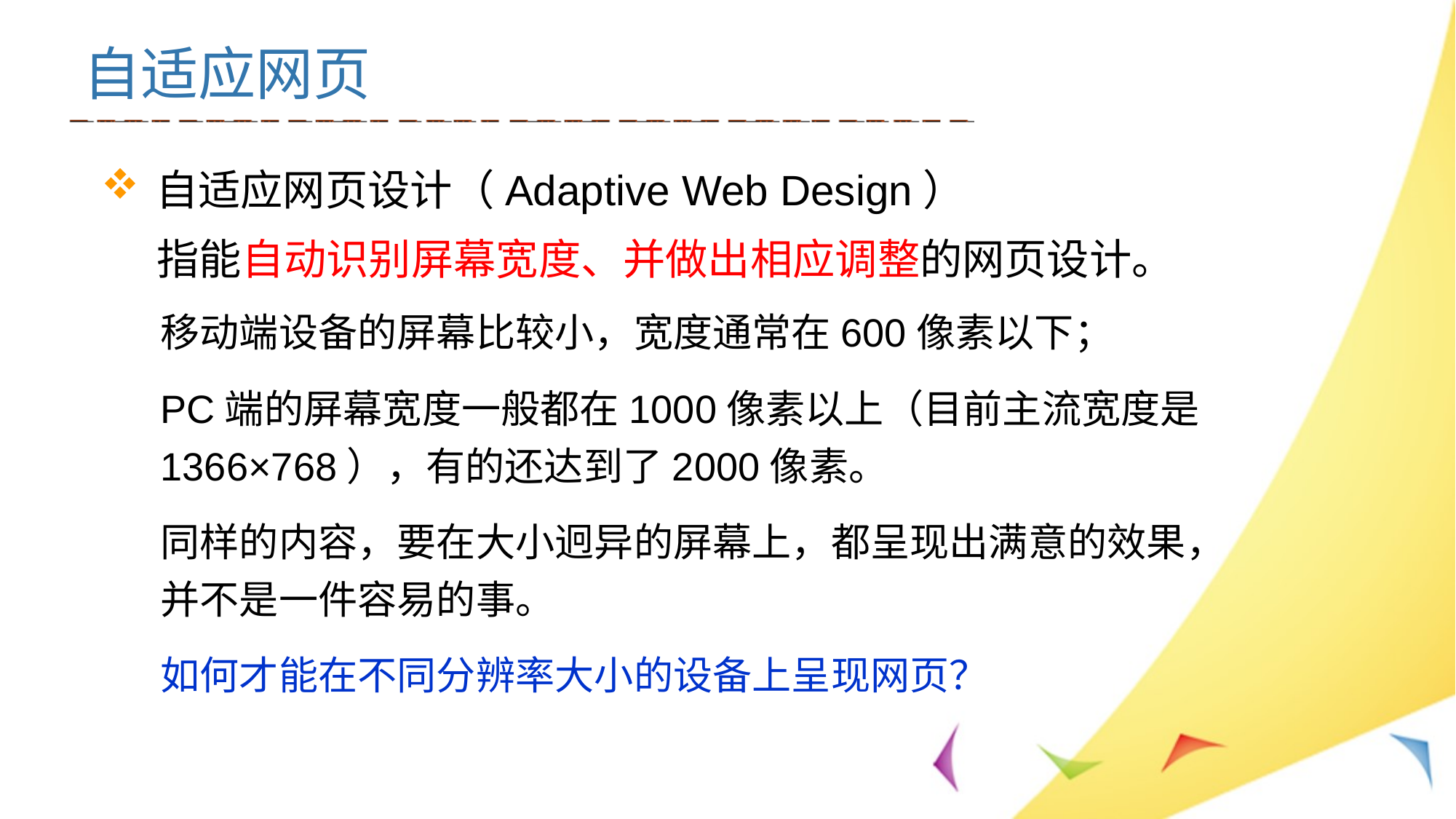

# 自适应网页
自适应网页设计（Adaptive Web Design）
指能自动识别屏幕宽度、并做出相应调整的网页设计。
移动端设备的屏幕比较小，宽度通常在600像素以下；
PC端的屏幕宽度一般都在1000像素以上（目前主流宽度是1366×768），有的还达到了2000像素。
同样的内容，要在大小迥异的屏幕上，都呈现出满意的效果，并不是一件容易的事。
如何才能在不同分辨率大小的设备上呈现网页？